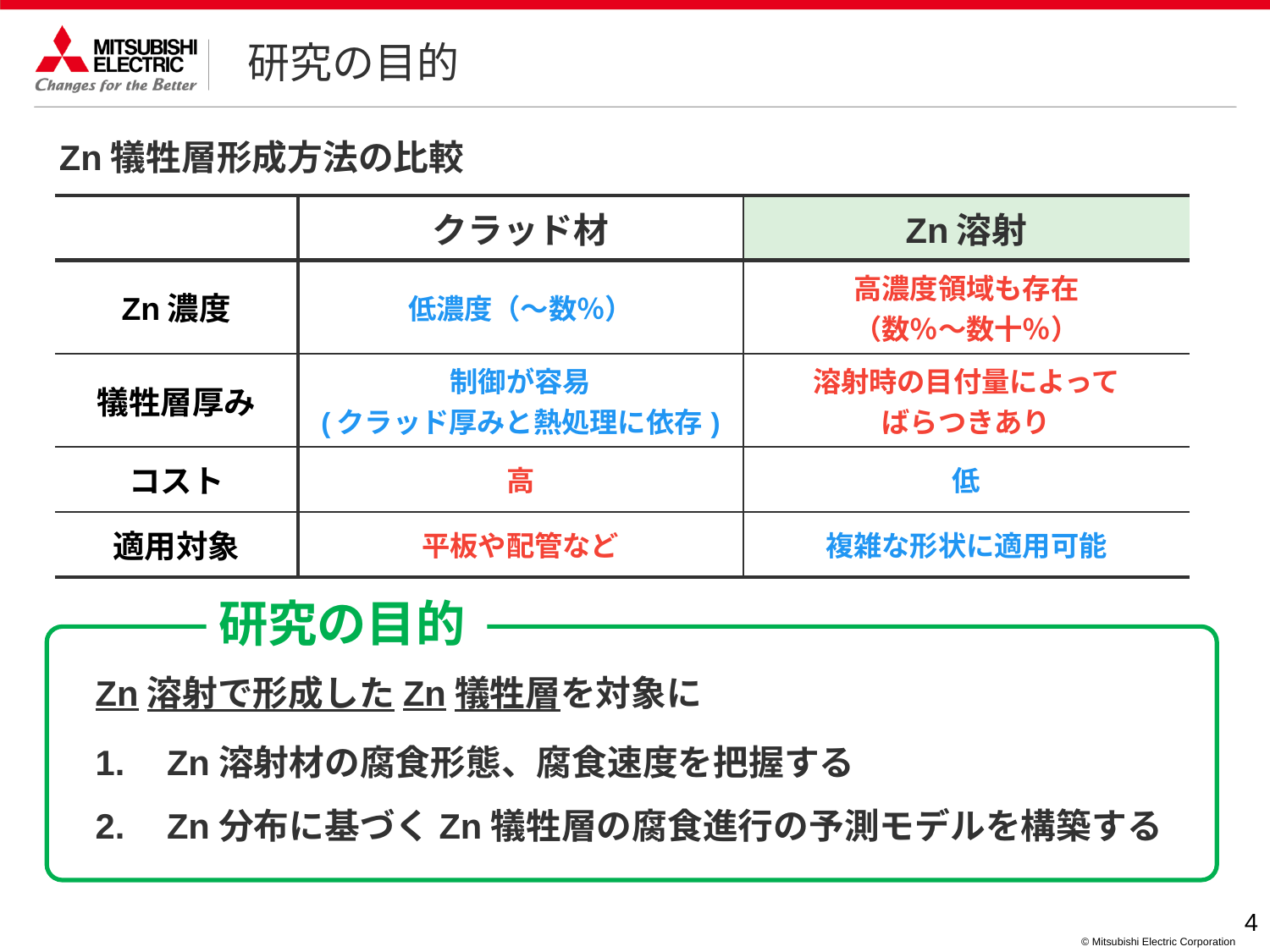

# 研究の目的
Zn犠牲層形成方法の比較
|  | クラッド材 | Zn溶射 |
| --- | --- | --- |
| Zn濃度 | 低濃度（～数％） | 高濃度領域も存在 （数％～数十％） |
| 犠牲層厚み | 制御が容易 (クラッド厚みと熱処理に依存) | 溶射時の目付量によって ばらつきあり |
| コスト | 高 | 低 |
| 適用対象 | 平板や配管など | 複雑な形状に適用可能 |
研究の目的

Zn溶射で形成したZn犠牲層を対象に
Zn溶射材の腐食形態、腐食速度を把握する
Zn分布に基づくZn犠牲層の腐食進行の予測モデルを構築する